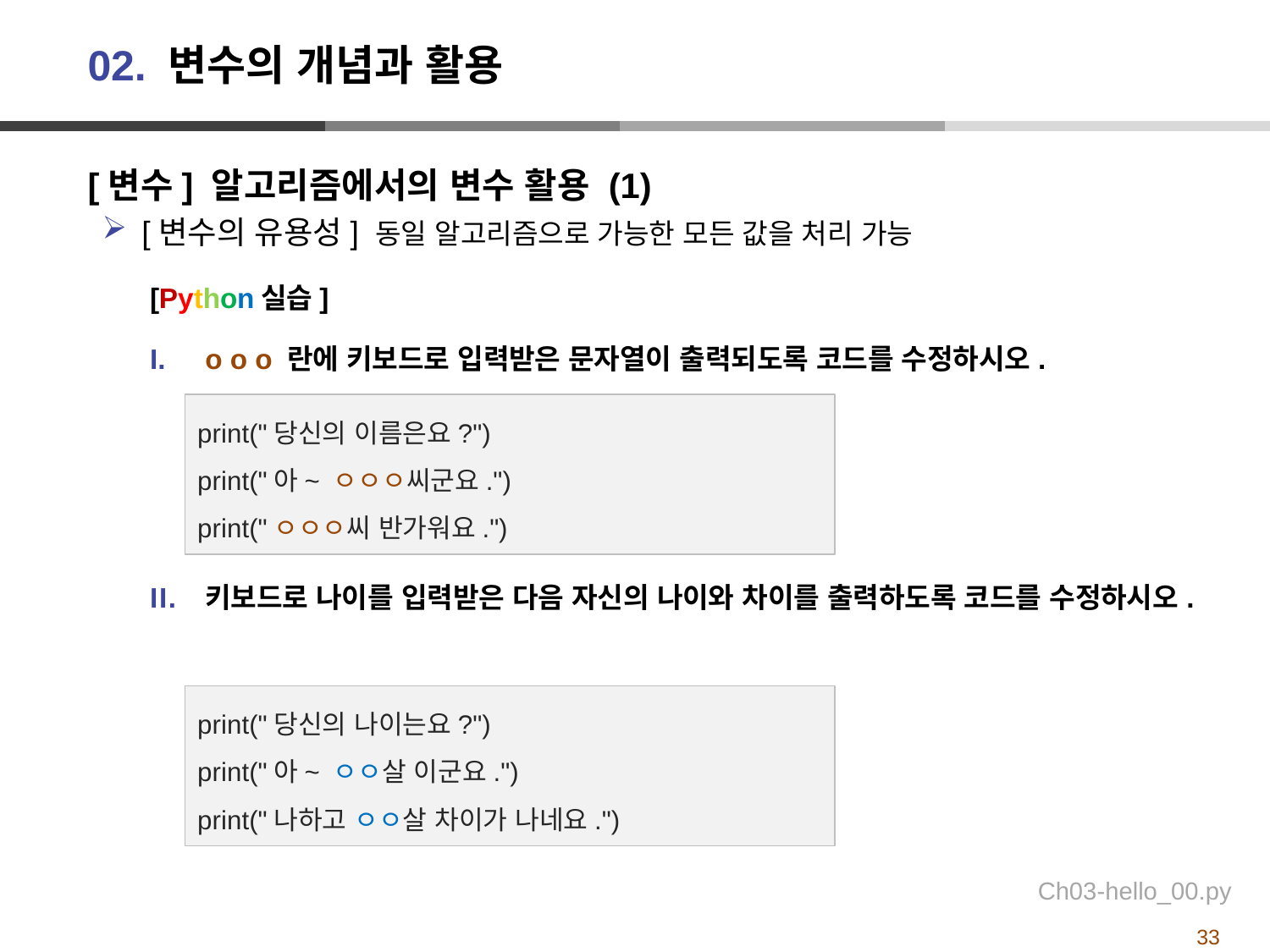

# 02. 변수의 개념과 활용
[변수] 알고리즘에서의 변수 활용 (1)
[변수의 유용성] 동일 알고리즘으로 가능한 모든 값을 처리 가능
[Python실습]
o o o 란에 키보드로 입력받은 문자열이 출력되도록 코드를 수정하시오.

키보드로 나이를 입력받은 다음 자신의 나이와 차이를 출력하도록 코드를 수정하시오.
print("당신의 이름은요?")
print("아~ ㅇㅇㅇ씨군요.")
print("ㅇㅇㅇ씨 반가워요.")
print("당신의 나이는요?")
print("아~ ㅇㅇ살 이군요.")
print("나하고 ㅇㅇ살 차이가 나네요.")
Ch03-hello_00.py